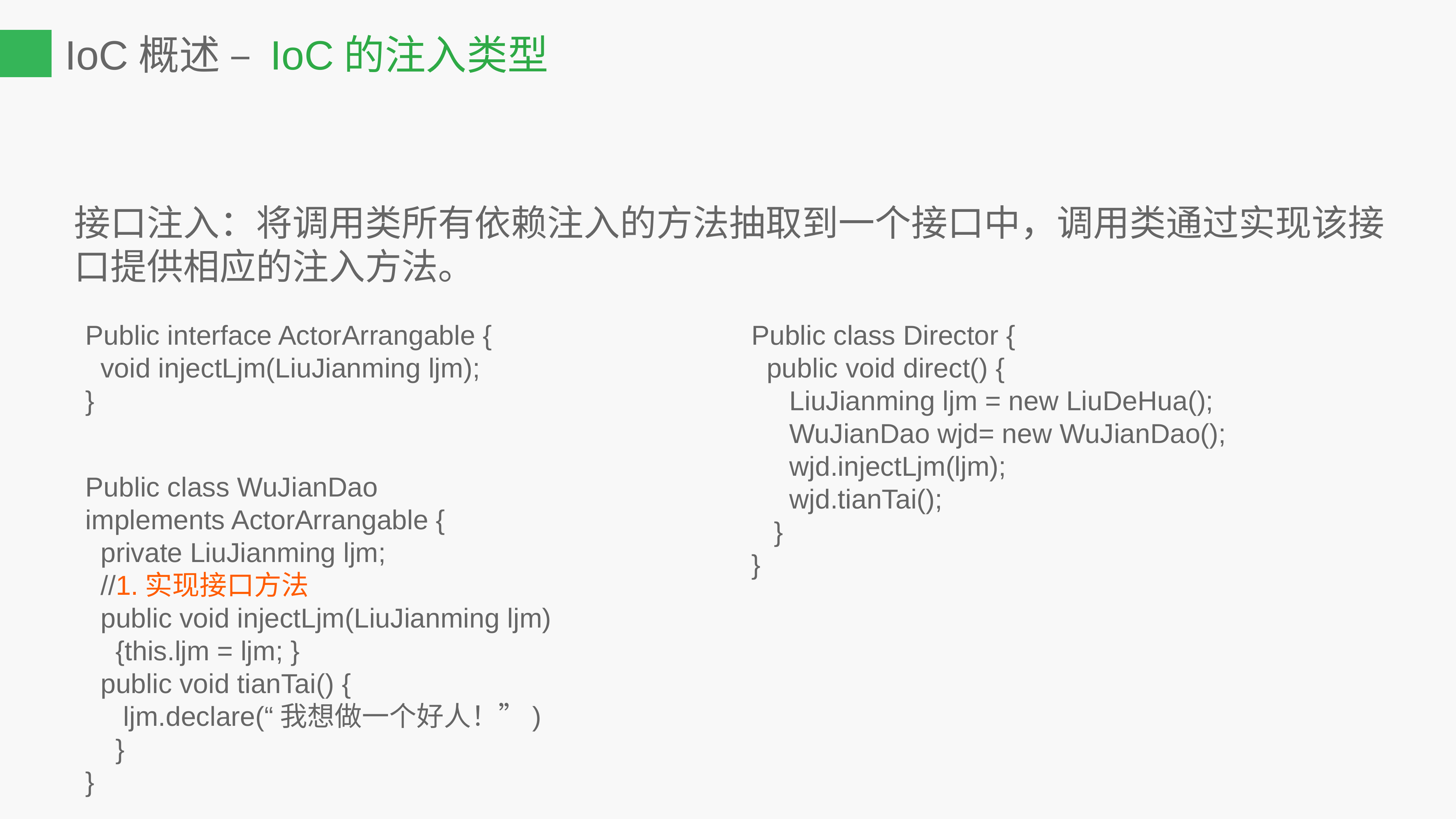

IoC概述 – IoC的注入类型

接口注入：将调用类所有依赖注入的方法抽取到一个接口中，调用类通过实现该接口提供相应的注入方法。
Public interface ActorArrangable {
  void injectLjm(LiuJianming ljm);
}
Public class Director {
  public void direct() {
     LiuJianming ljm = new LiuDeHua();
     WuJianDao wjd= new WuJianDao();
     wjd.injectLjm(ljm);
     wjd.tianTai();
   }
}
Public class WuJianDao
implements ActorArrangable {
  private LiuJianming ljm;
  //1.实现接口方法
  public void injectLjm(LiuJianming ljm)
    {this.ljm = ljm; }
  public void tianTai() {
     ljm.declare(“我想做一个好人！”)
    }
}